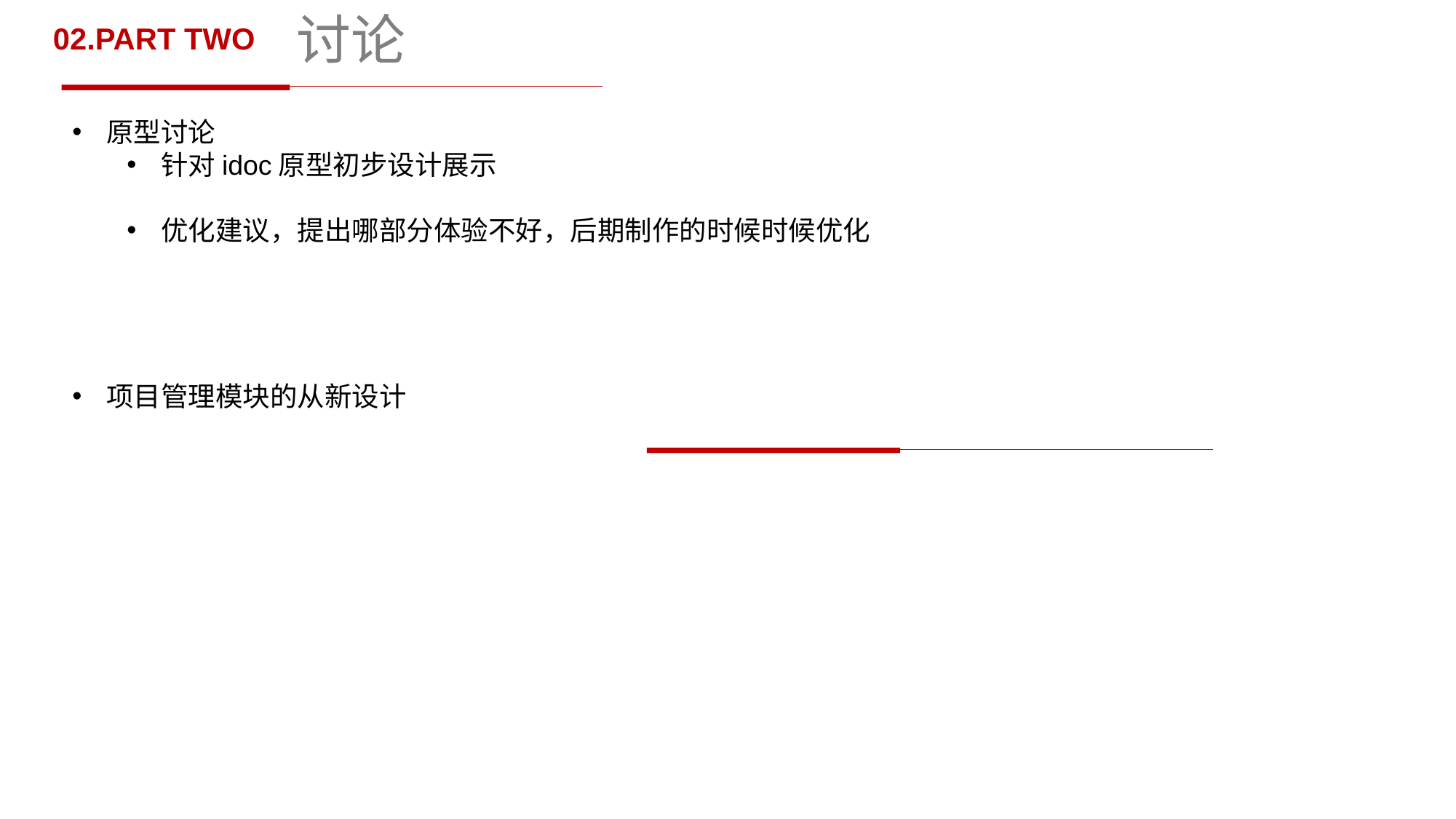

讨论
02.PART TWO

原型讨论
针对idoc原型初步设计展示

优化建议，提出哪部分体验不好，后期制作的时候时候优化

项目管理模块的从新设计